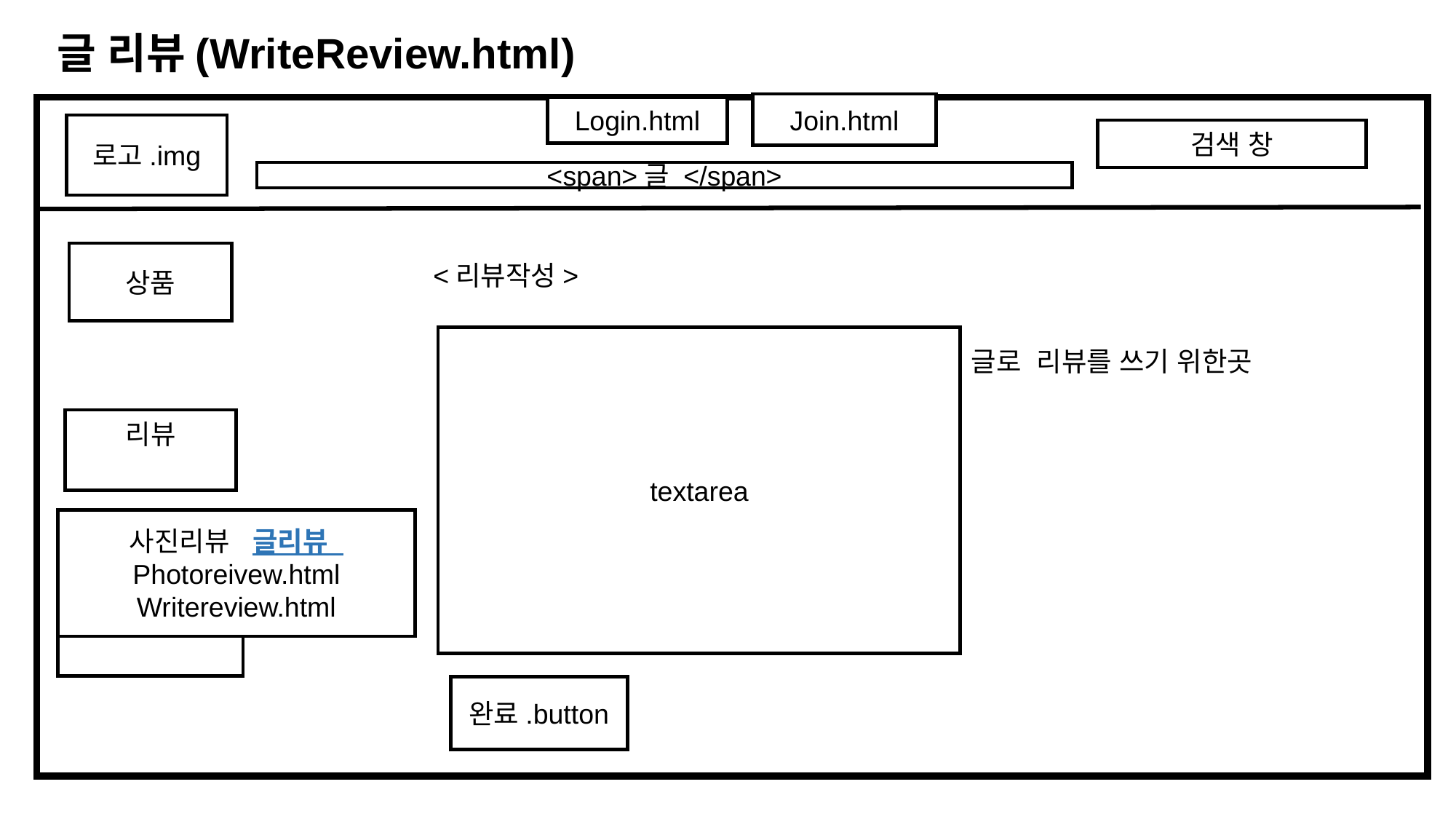

글 리뷰(WriteReview.html)
Join.html
리뷰를
Login.html
로고.img
검색 창
<span>글 </span>
상품
<리뷰작성>
textarea
글로  리뷰를 쓰기 위한곳
리뷰

사진리뷰   글리뷰
Photoreivew.html
Writereview.html
마이페이지

완료.button